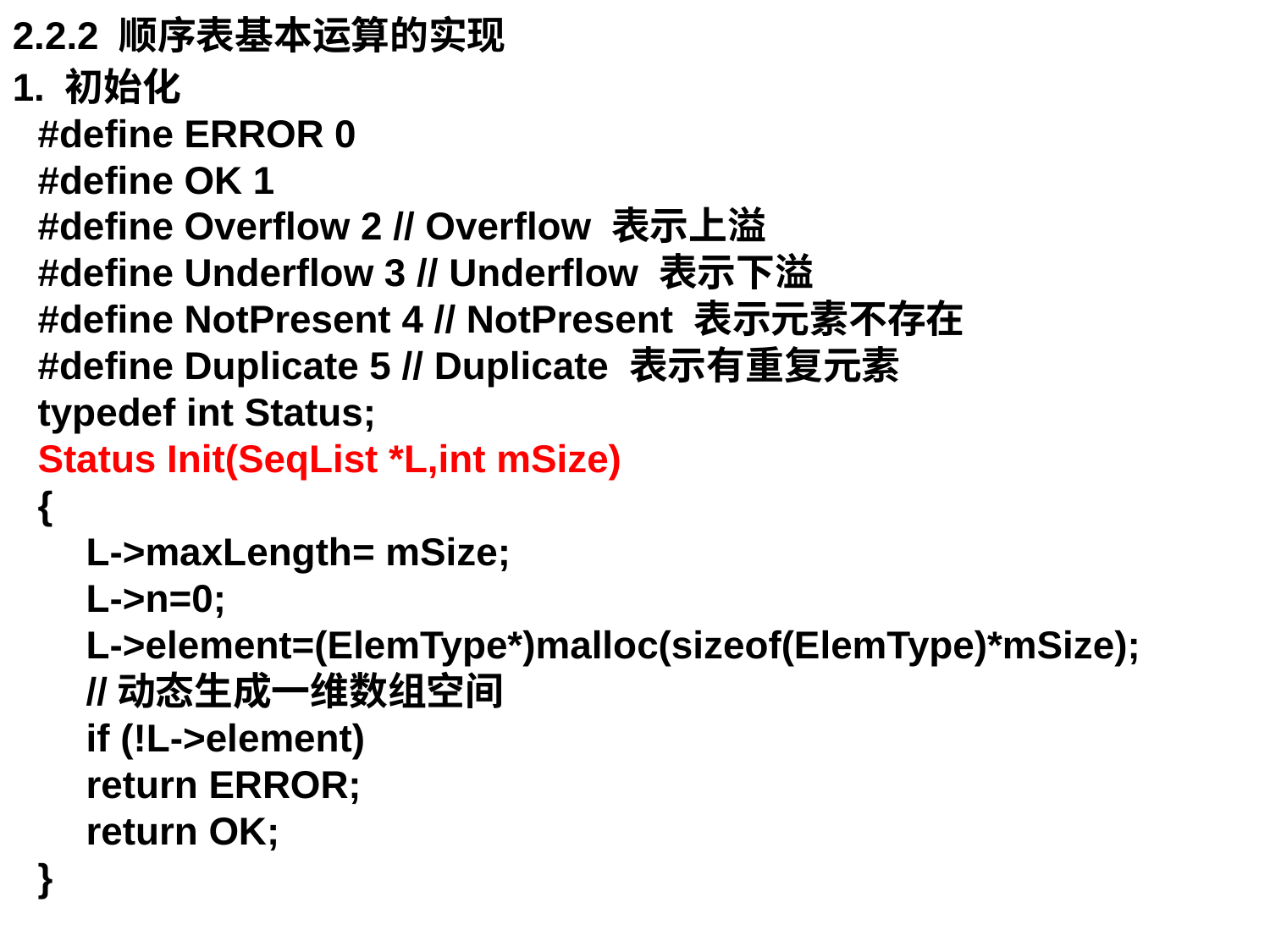

2.2.2 顺序表基本运算的实现
1. 初始化
#define ERROR 0
#define OK 1
#define Overflow 2 // Overflow 表示上溢
#define Underflow 3 // Underflow 表示下溢
#define NotPresent 4 // NotPresent 表示元素不存在
#define Duplicate 5 // Duplicate 表示有重复元素
typedef int Status;
Status Init(SeqList *L,int mSize)
{
L->maxLength= mSize;
L->n=0;
L->element=(ElemType*)malloc(sizeof(ElemType)*mSize);
//动态生成一维数组空间
if (!L->element)
return ERROR;
return OK;
}